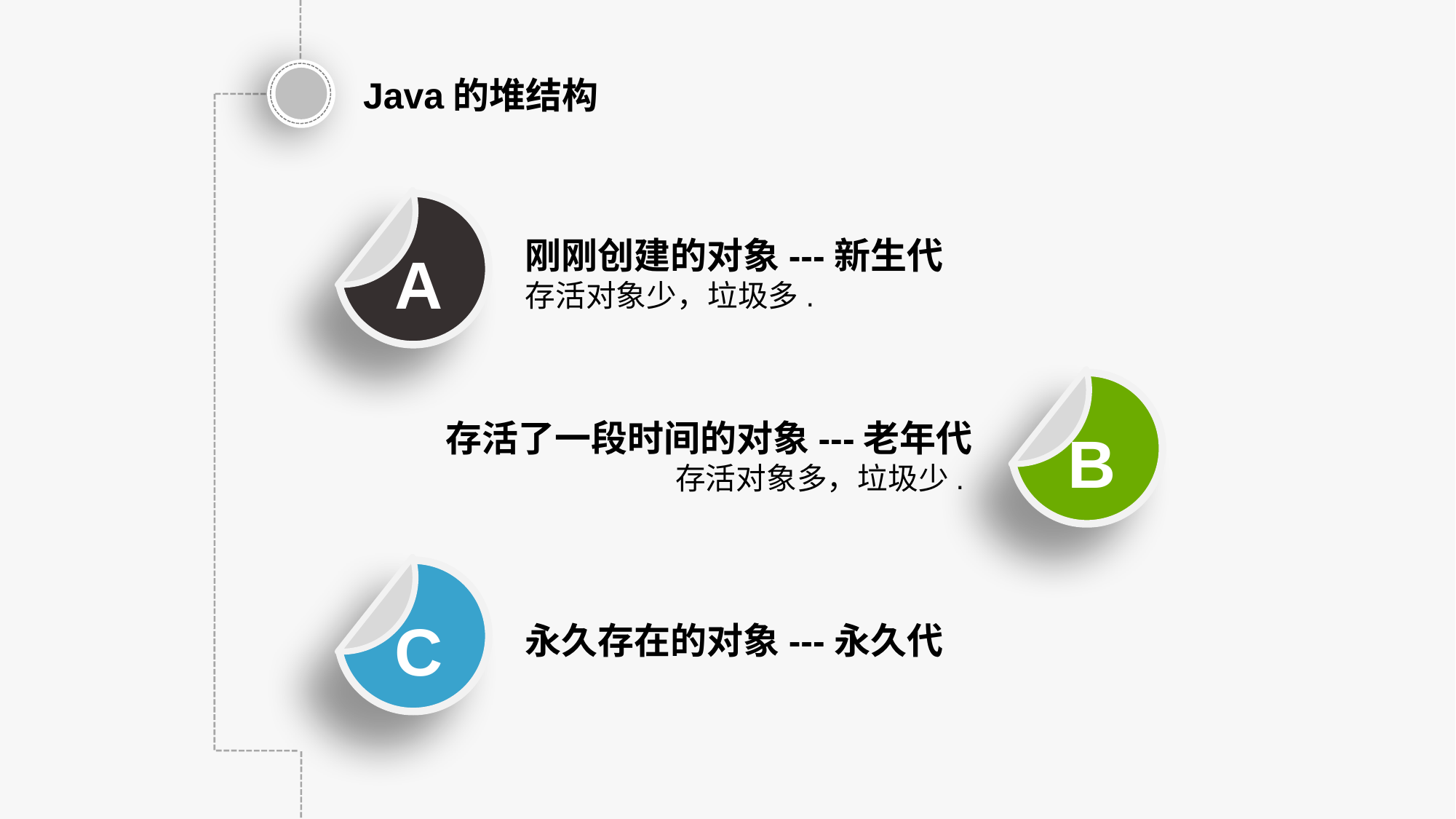

Java的堆结构

A
刚刚创建的对象---新生代
存活对象少，垃圾多.

B
存活了一段时间的对象---老年代
存活对象多，垃圾少.

C
永久存在的对象---永久代